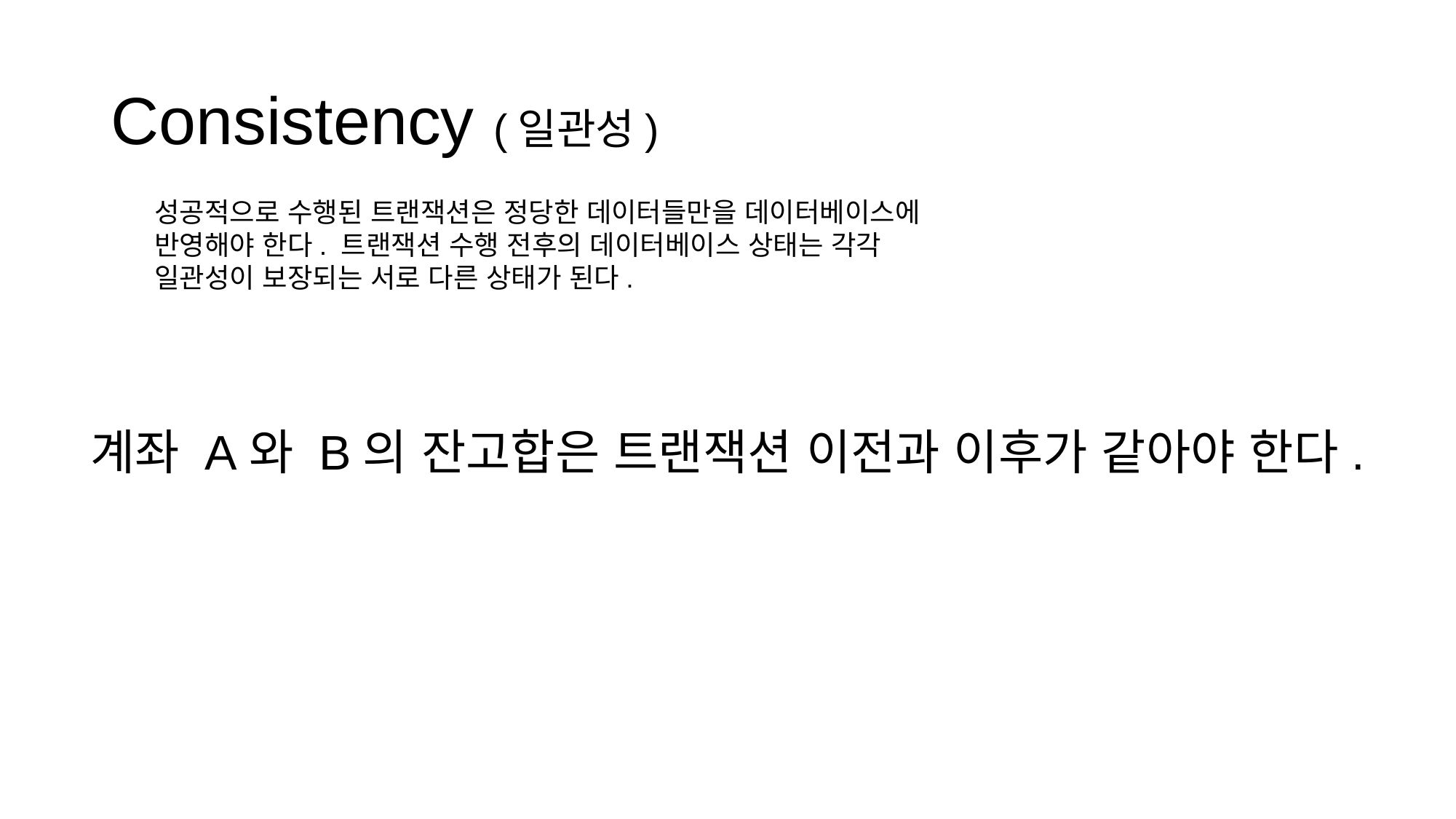

# Consistency (일관성)
성공적으로 수행된 트랜잭션은 정당한 데이터들만을 데이터베이스에 반영해야 한다. 트랜잭션 수행 전후의 데이터베이스 상태는 각각 일관성이 보장되는 서로 다른 상태가 된다.
계좌 A와 B의 잔고합은 트랜잭션 이전과 이후가 같아야 한다.